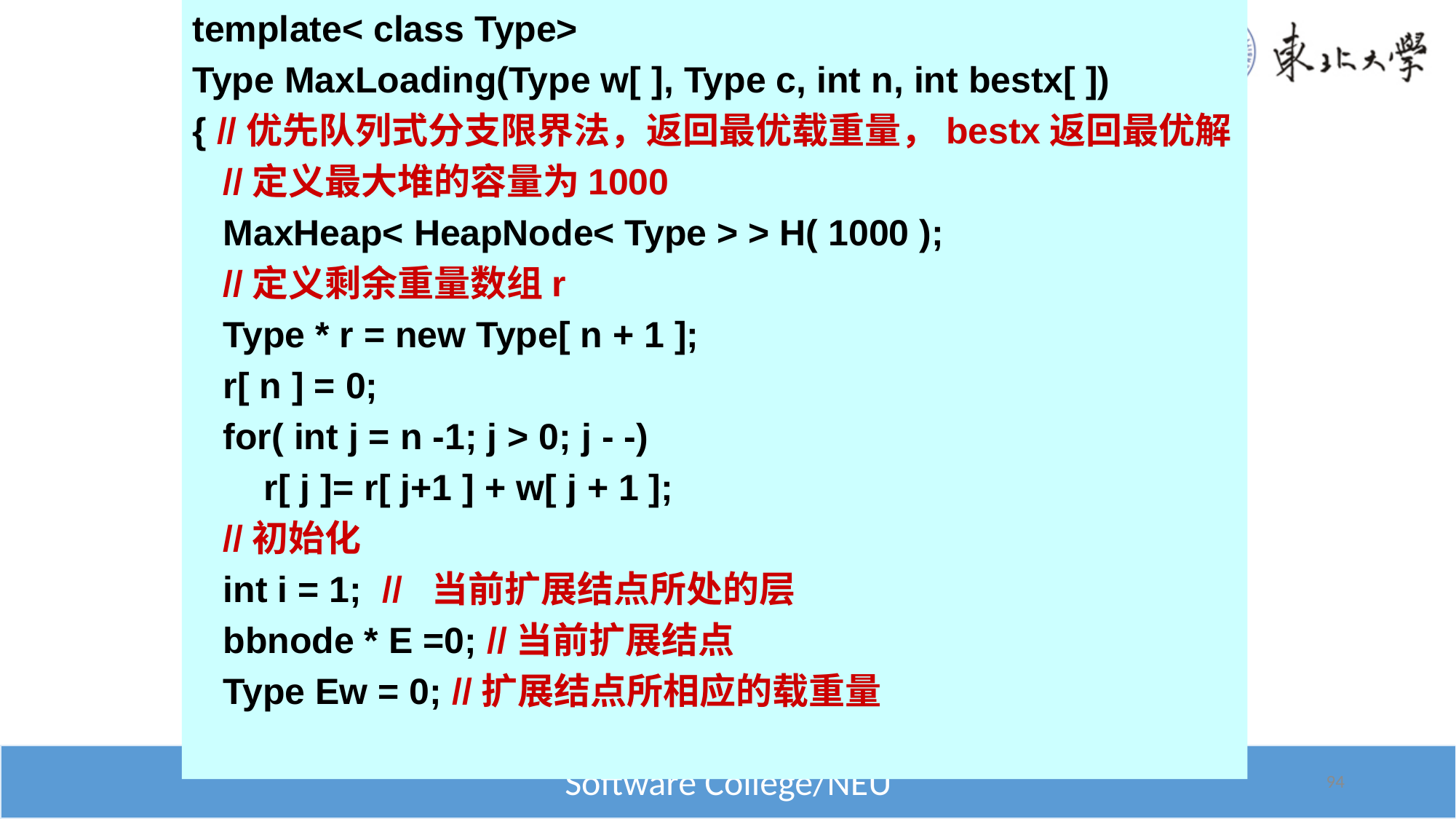

template< class Type>
Type MaxLoading(Type w[ ], Type c, int n, int bestx[ ])
{ //优先队列式分支限界法，返回最优载重量，bestx返回最优解
   //定义最大堆的容量为1000
   MaxHeap< HeapNode< Type > > H( 1000 );
   //定义剩余重量数组r
   Type * r = new Type[ n + 1 ];
   r[ n ] = 0;
   for( int j = n -1; j > 0; j - -)
       r[ j ]= r[ j+1 ] + w[ j + 1 ];
   //初始化
   int i = 1;  //  当前扩展结点所处的层
   bbnode * E =0; //当前扩展结点
   Type Ew = 0; //扩展结点所相应的载重量

94